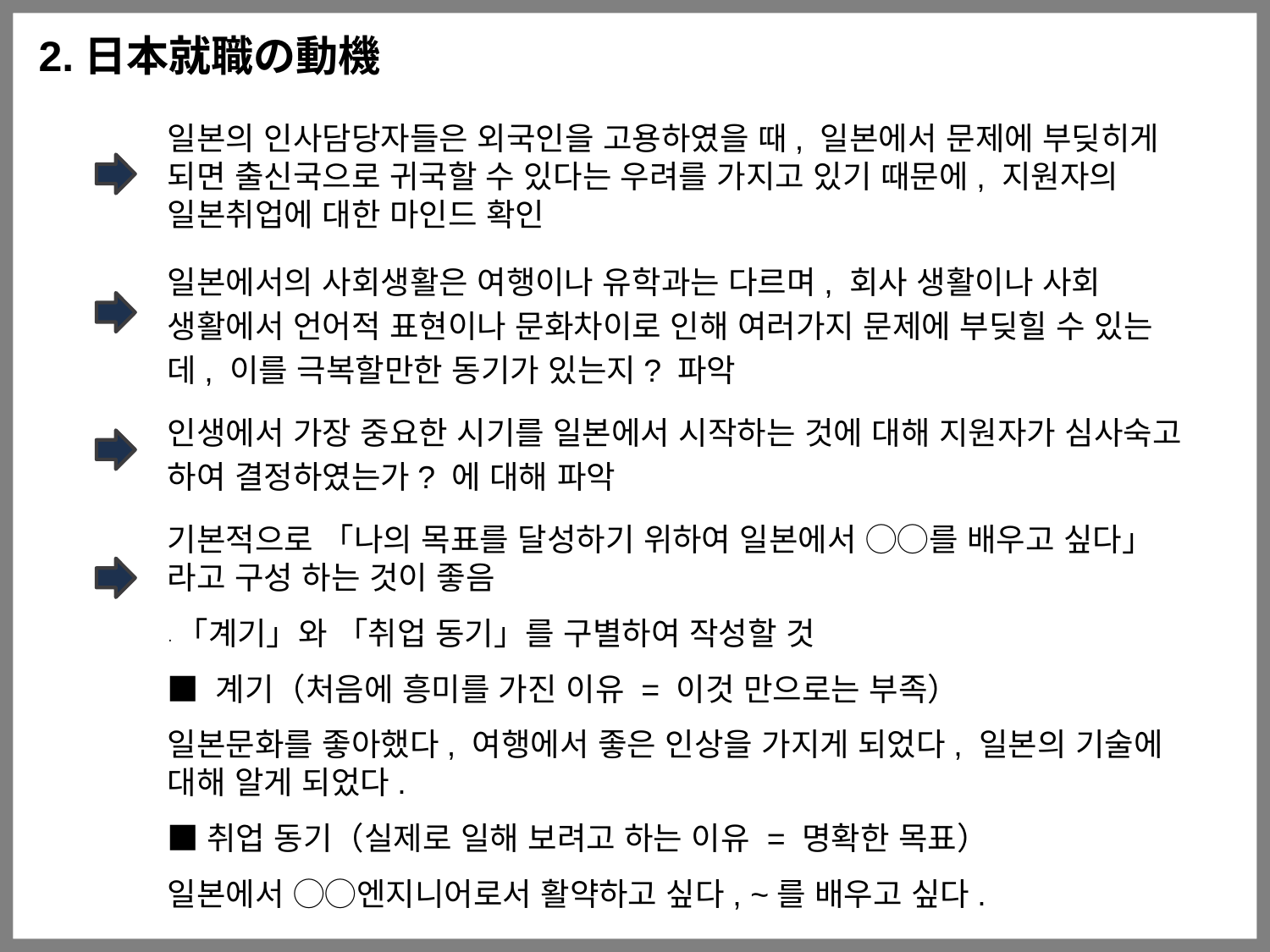

2.日本就職の動機

일본의 인사담당자들은 외국인을 고용하였을 때, 일본에서 문제에 부딪히게 되면 출신국으로 귀국할 수 있다는 우려를 가지고 있기 때문에, 지원자의 일본취업에 대한 마인드 확인

일본에서의 사회생활은 여행이나 유학과는 다르며, 회사 생활이나 사회 생활에서 언어적 표현이나 문화차이로 인해 여러가지 문제에 부딪힐 수 있는데, 이를 극복할만한 동기가 있는지? 파악

인생에서 가장 중요한 시기를 일본에서 시작하는 것에 대해 지원자가 심사숙고 하여 결정하였는가? 에 대해 파악

기본적으로 「나의 목표를 달성하기 위하여 일본에서 ◯◯를 배우고 싶다」라고 구성 하는 것이 좋음
·「계기」와 「취업 동기」를 구별하여 작성할 것
■ 계기（처음에 흥미를 가진 이유 = 이것 만으로는 부족）
일본문화를 좋아했다, 여행에서 좋은 인상을 가지게 되었다, 일본의 기술에 대해 알게 되었다.
■취업 동기（실제로 일해 보려고 하는 이유 = 명확한 목표）
일본에서 ◯◯엔지니어로서 활약하고 싶다, ~를 배우고 싶다.